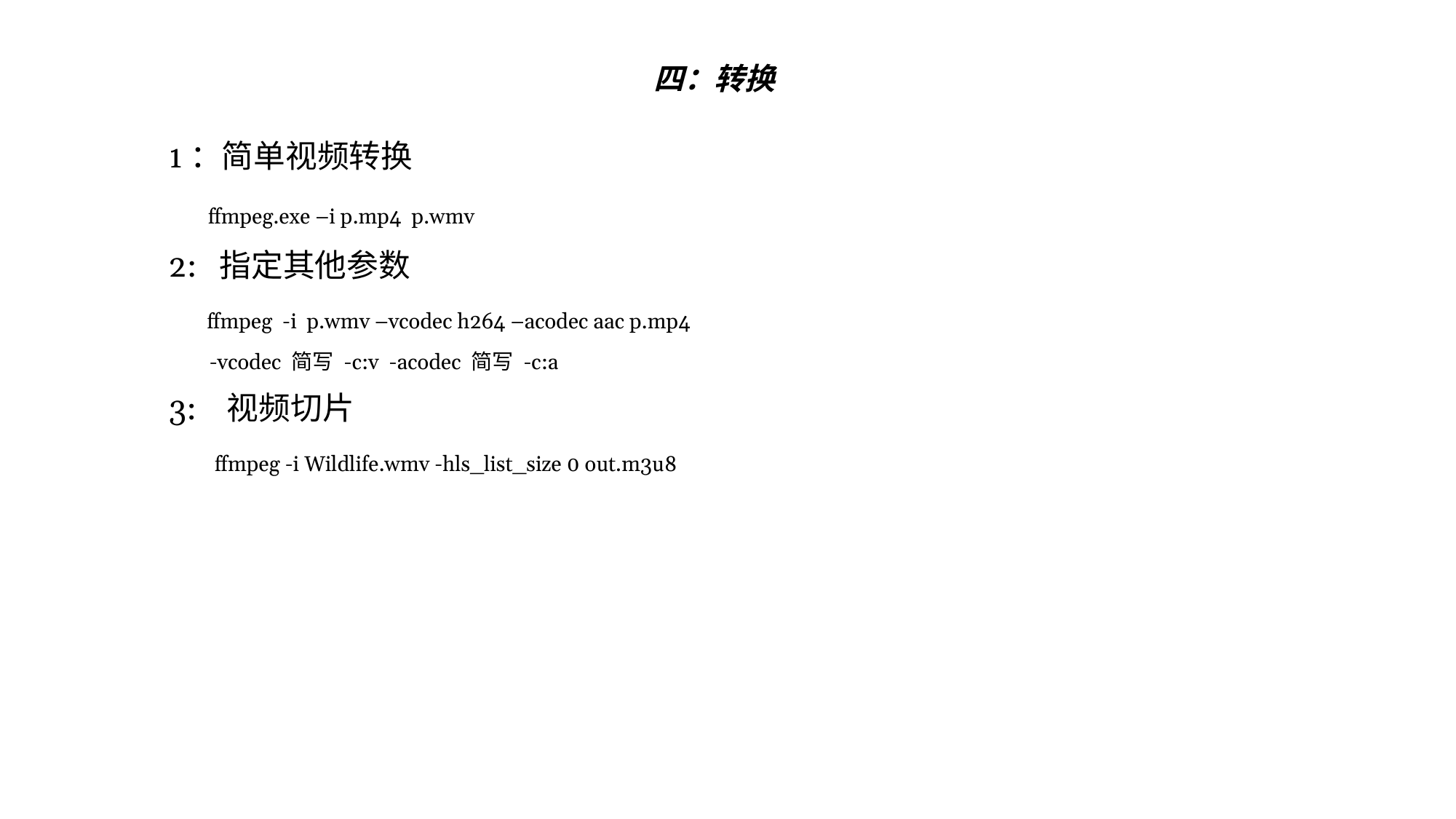

# 四：转换
1：简单视频转换
     ffmpeg.exe –i p.mp4  p.wmv
2:  指定其他参数
     ffmpeg  -i  p.wmv –vcodec h264 –acodec aac p.mp4
        -vcodec 简写 -c:v  -acodec 简写 -c:a
3:   视频切片
      ffmpeg -i Wildlife.wmv -hls_list_size 0 out.m3u8